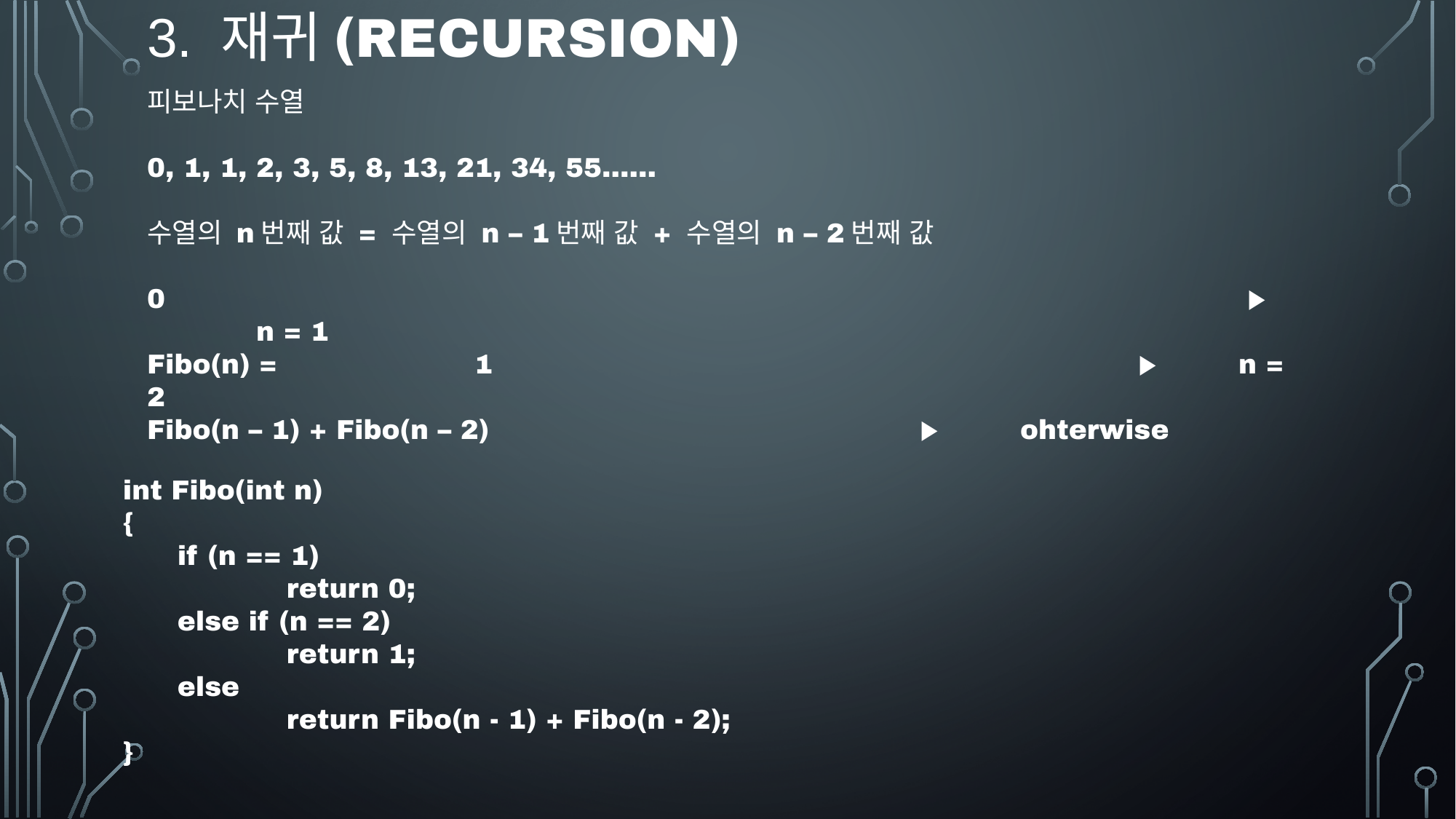

# 3. 재귀(Recursion)
피보나치 수열

0, 1, 1, 2, 3, 5, 8, 13, 21, 34, 55……

수열의 n번째 값 = 수열의 n – 1번째 값 + 수열의 n – 2번째 값

0					 	 				 ▶	n = 1
Fibo(n) = 		1					 	 ▶	n = 2
Fibo(n – 1) + Fibo(n – 2)		 		 ▶	ohterwise
int Fibo(int n)
{
if (n == 1)
	return 0;
else if (n == 2)
	return 1;
else
	return Fibo(n - 1) + Fibo(n - 2);
}